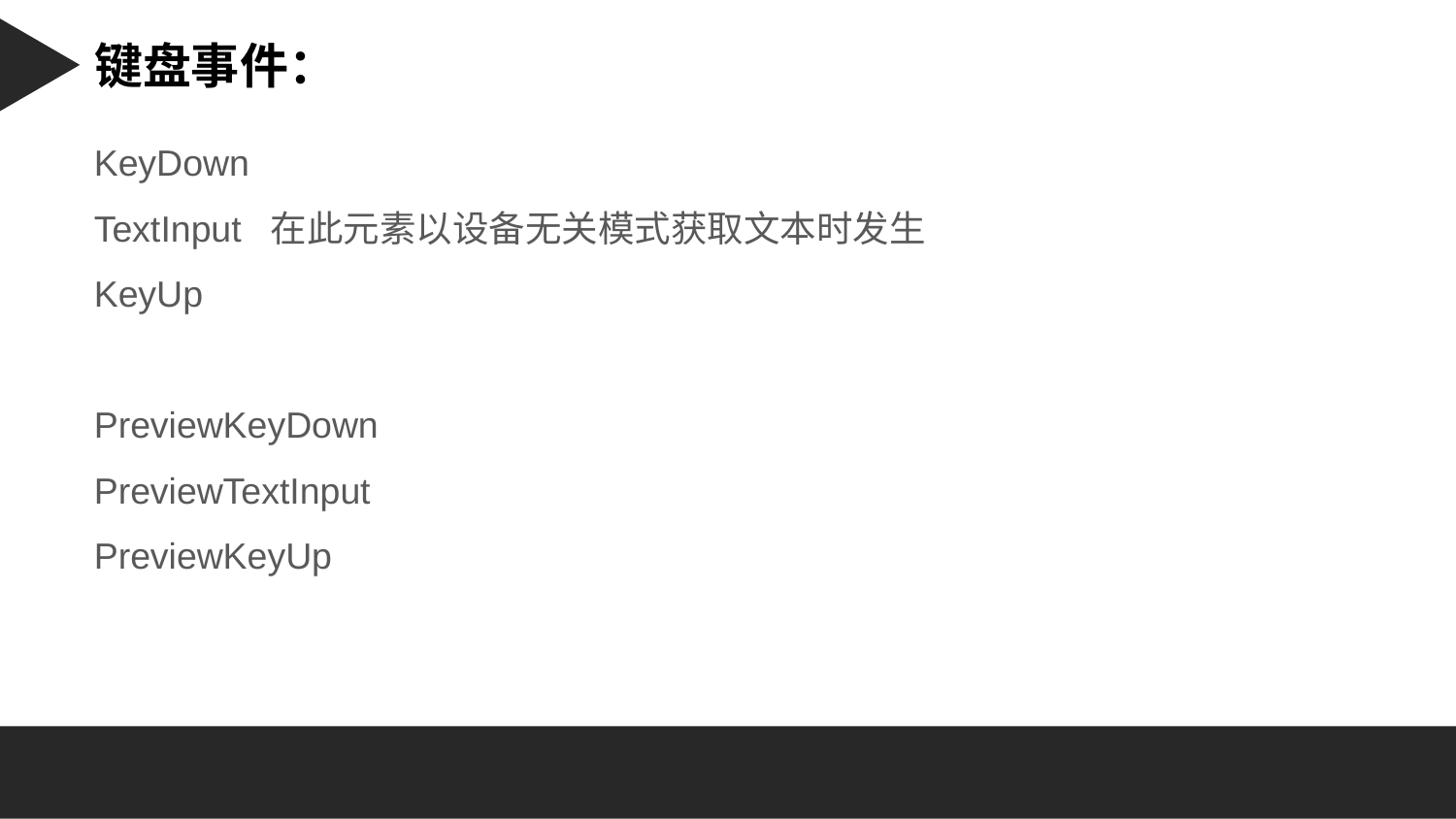

Character 字符串：

键盘事件：
KeyDown
TextInput  在此元素以设备无关模式获取文本时发生
KeyUp

PreviewKeyDown
PreviewTextInput
PreviewKeyUp